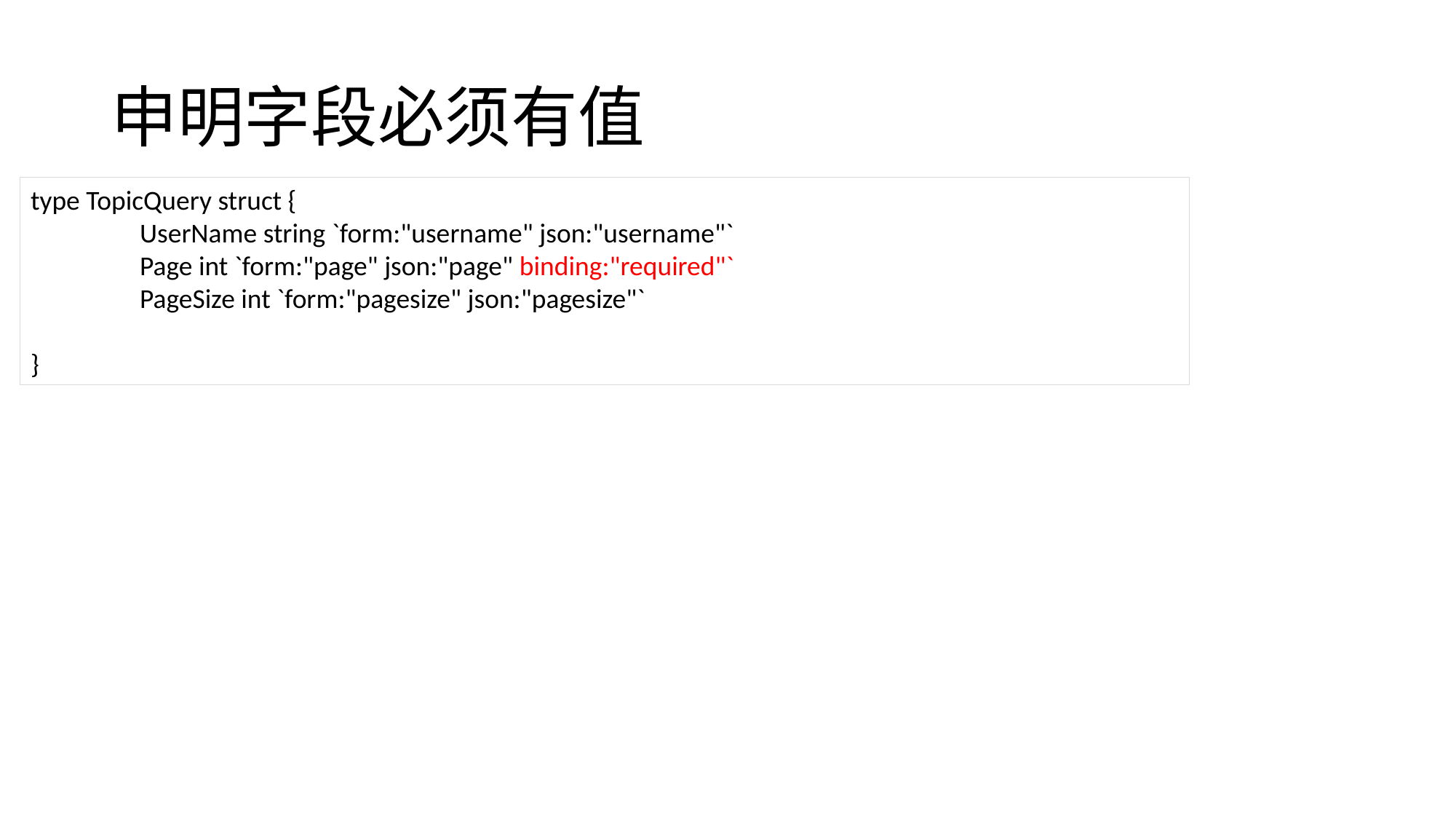

# 申明字段必须有值
type TopicQuery struct {
	UserName string `form:"username" json:"username"`
	Page int `form:"page" json:"page" binding:"required"`
	PageSize int `form:"pagesize" json:"pagesize"`

}